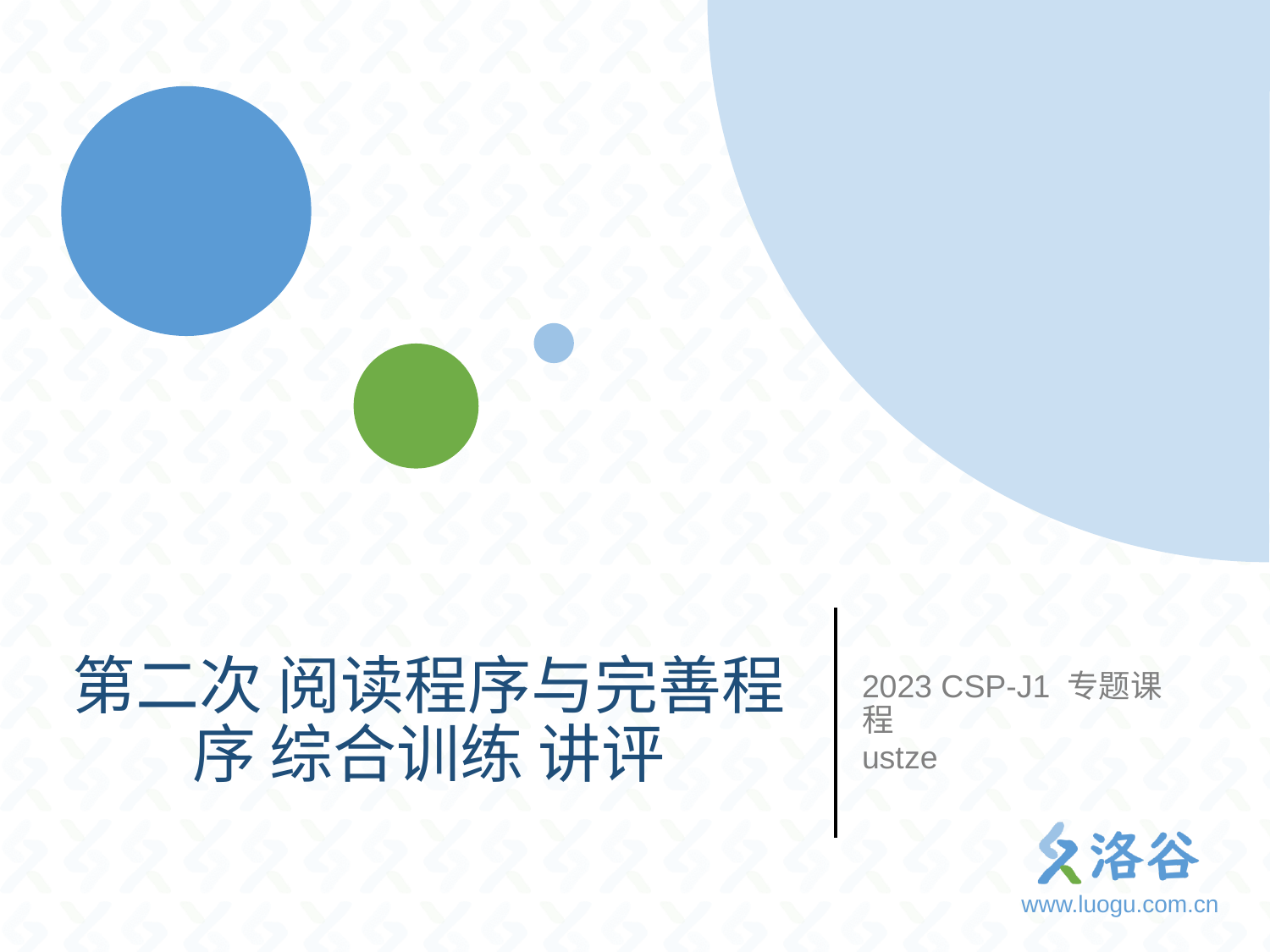

# 第二次 阅读程序与完善程序 综合训练 讲评
2023 CSP-J1 专题课程
ustze